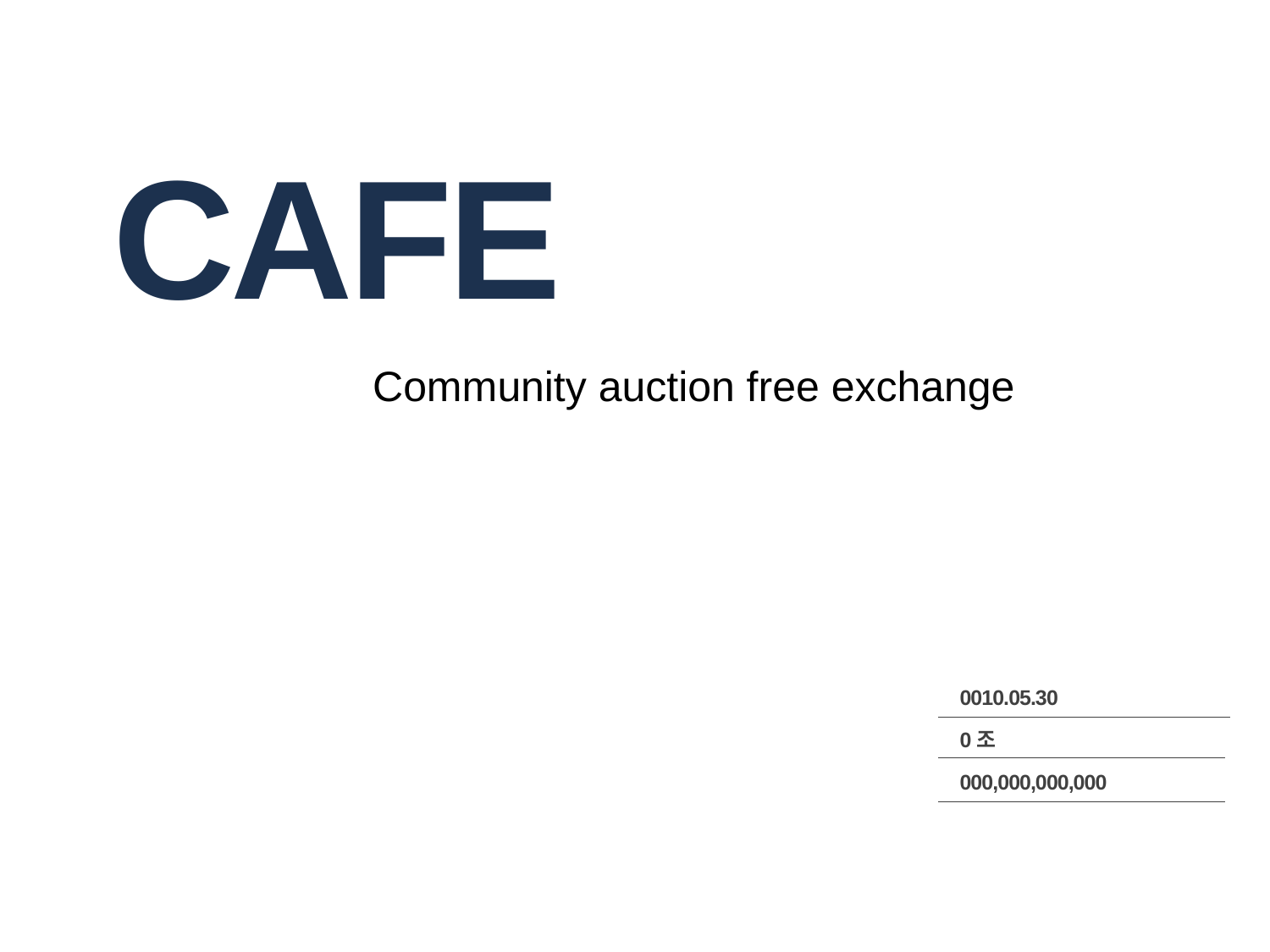

# CAFE
Community auction free exchange
0010.05.30
0조
000,000,000,000